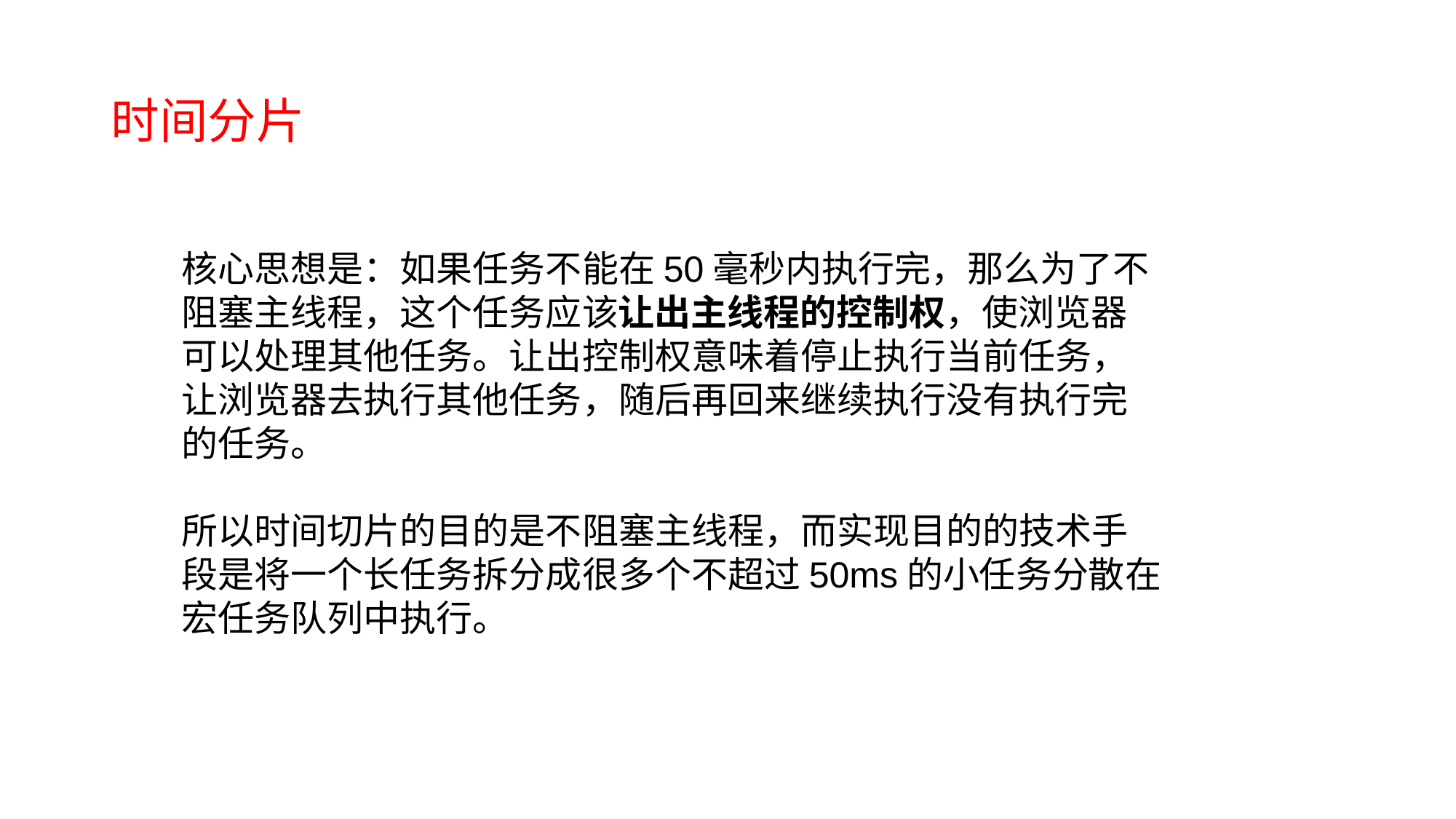

# 时间分片
核心思想是：如果任务不能在50毫秒内执行完，那么为了不阻塞主线程，这个任务应该让出主线程的控制权，使浏览器可以处理其他任务。让出控制权意味着停止执行当前任务，让浏览器去执行其他任务，随后再回来继续执行没有执行完的任务。

所以时间切片的目的是不阻塞主线程，而实现目的的技术手段是将一个长任务拆分成很多个不超过50ms的小任务分散在宏任务队列中执行。